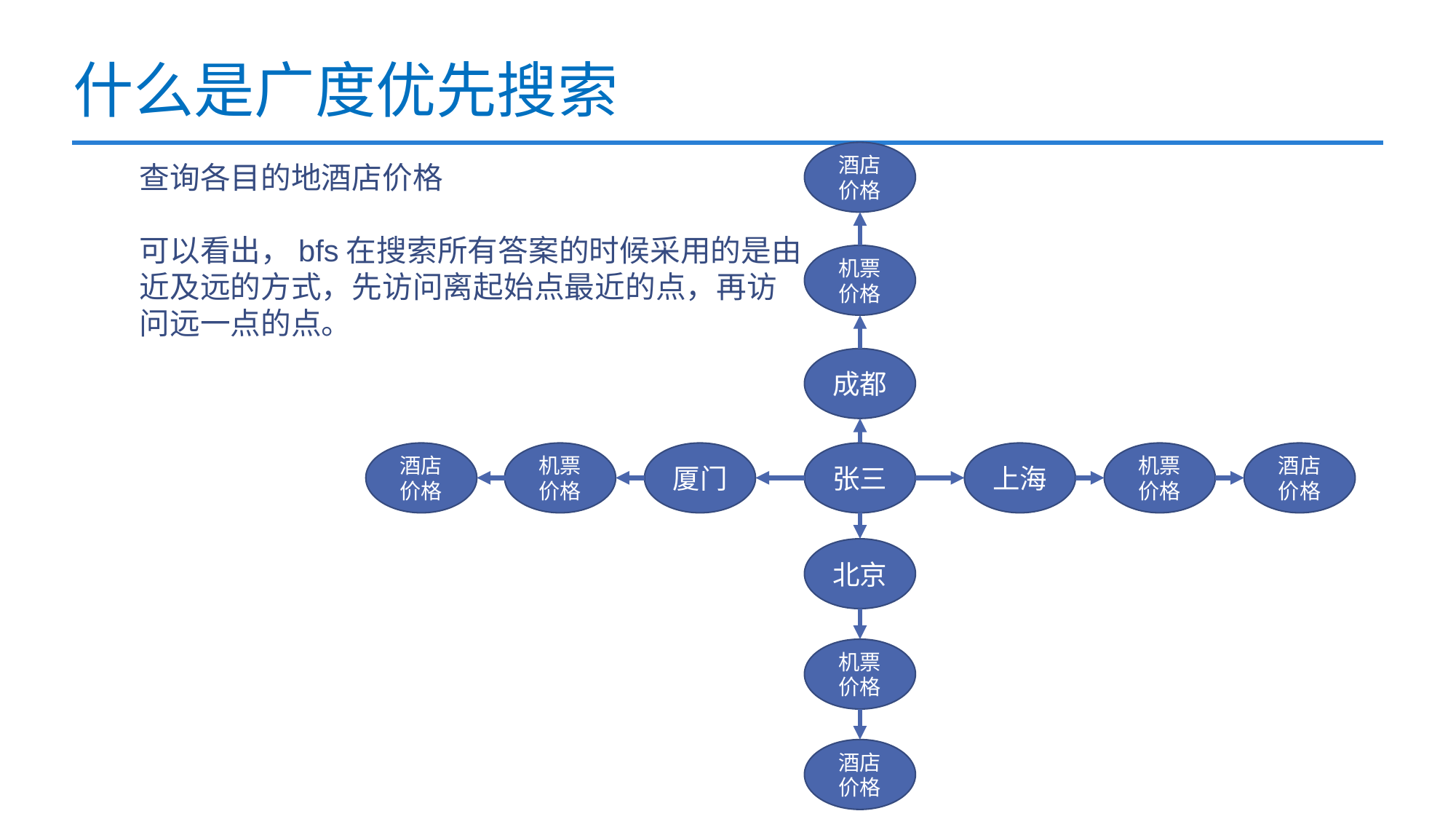

# 什么是广度优先搜索
酒店价格
机票价格
成都
机票价格
机票价格
厦门
上海
张三
北京
机票价格
酒店价格
酒店价格
酒店价格
查询各目的地酒店价格

可以看出，bfs在搜索所有答案的时候采用的是由
近及远的方式，先访问离起始点最近的点，再访
问远一点的点。